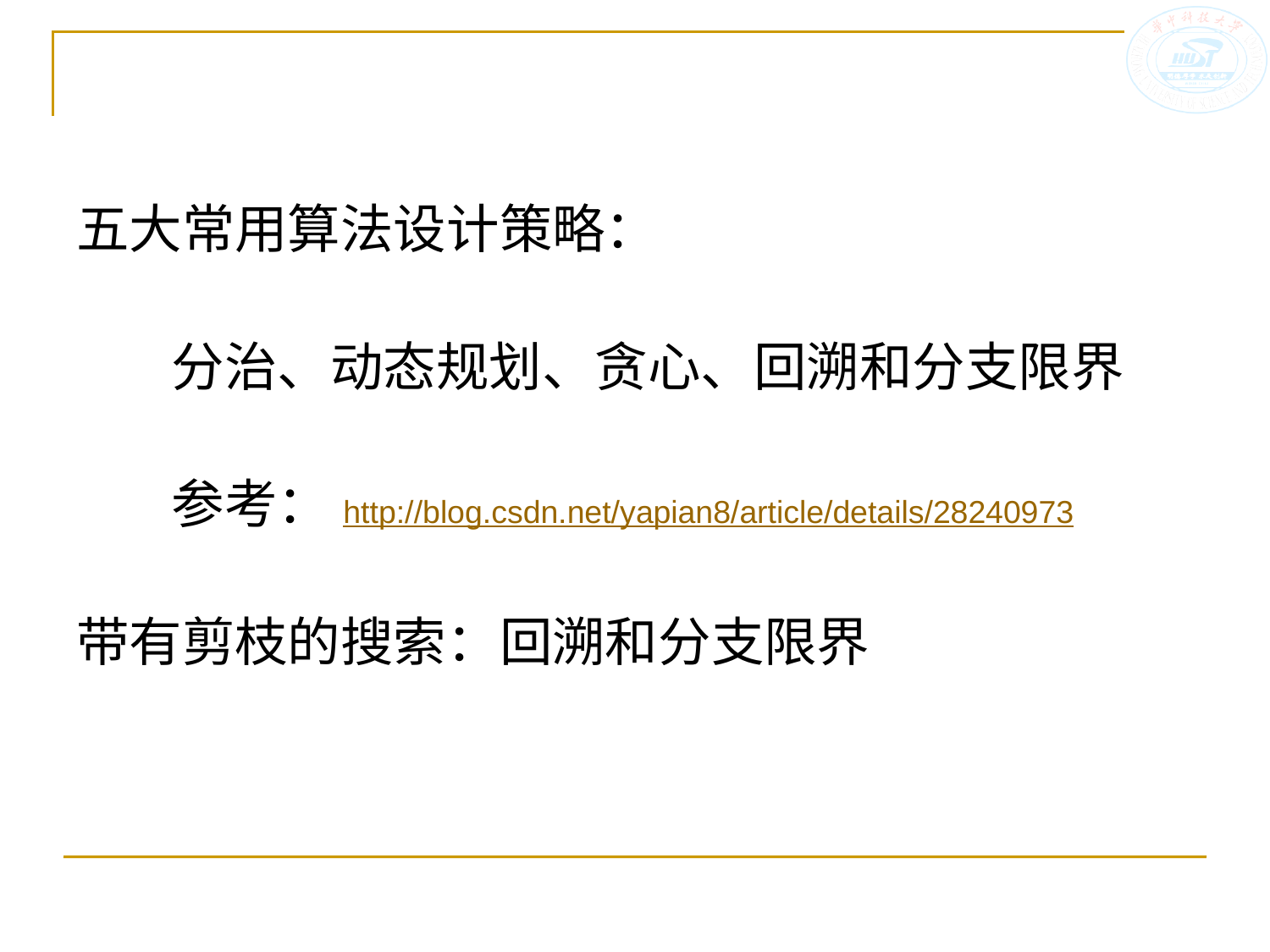

五大常用算法设计策略：
       分治、动态规划、贪心、回溯和分支限界
       参考：http://blog.csdn.net/yapian8/article/details/28240973
带有剪枝的搜索：回溯和分支限界